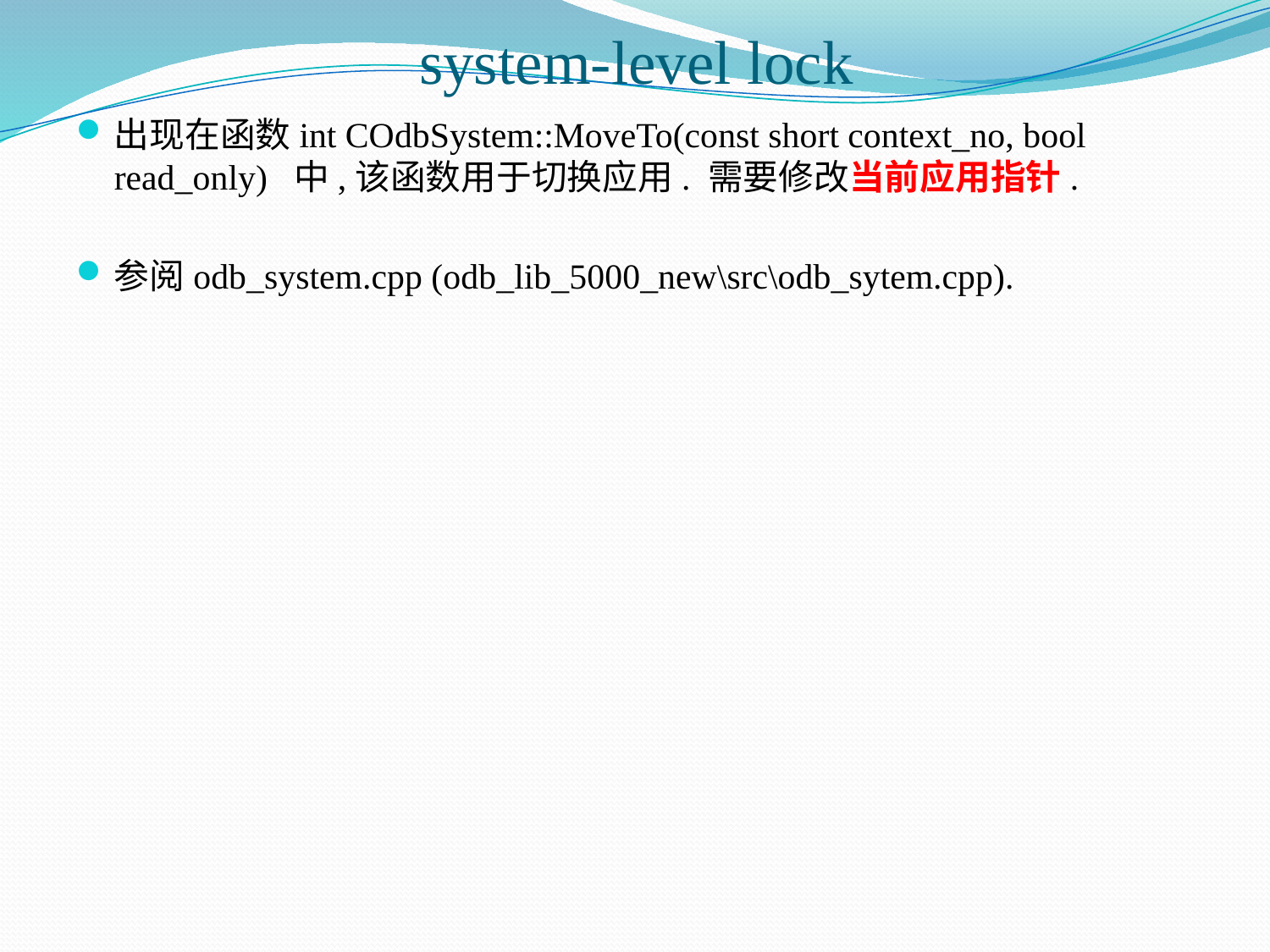

# system-level lock
出现在函数int COdbSystem::MoveTo(const short context_no, bool read_only)  中,该函数用于切换应用. 需要修改当前应用指针.

参阅odb_system.cpp (odb_lib_5000_new\src\odb_sytem.cpp).